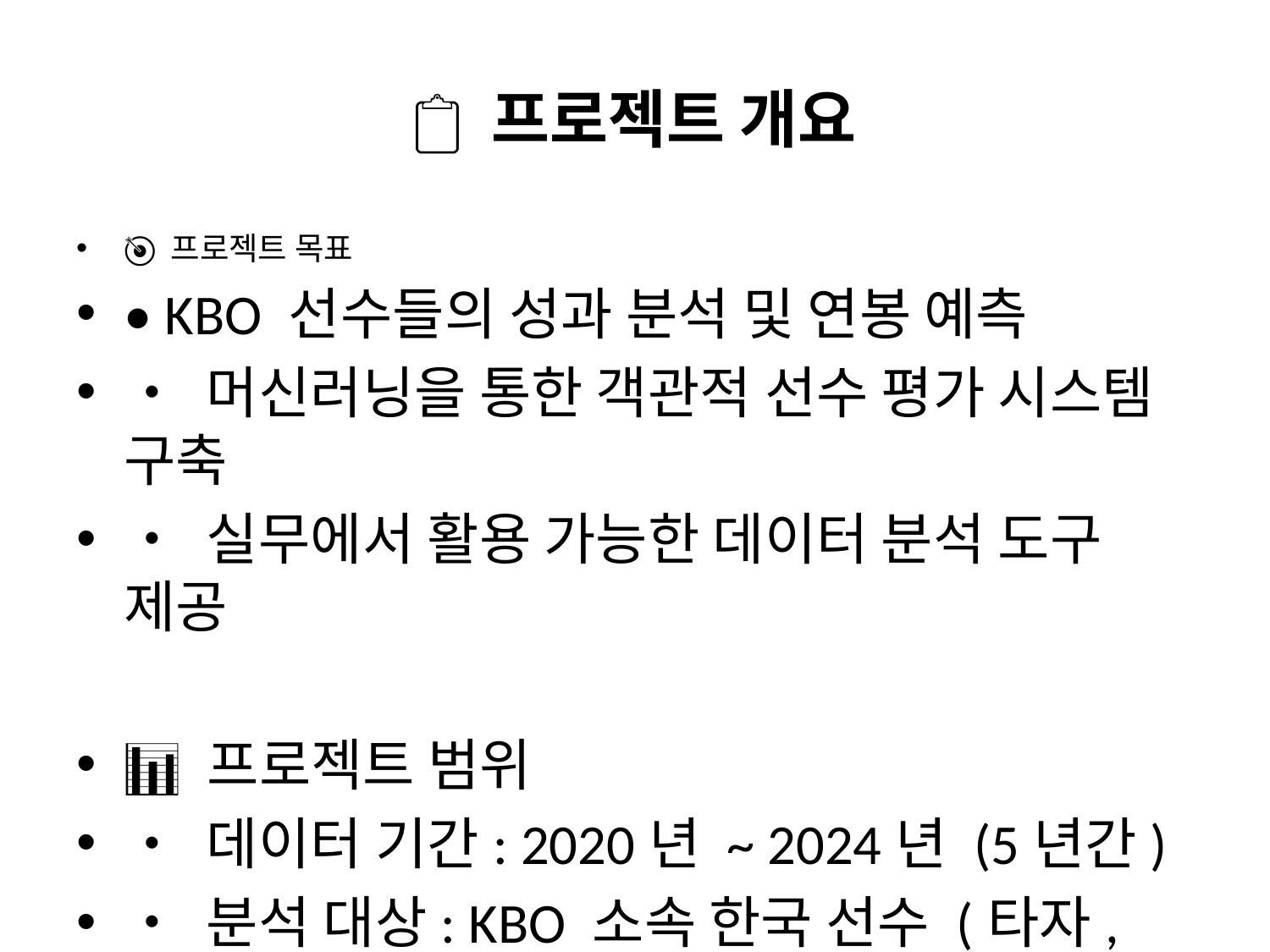

# 📋 프로젝트 개요
🎯 프로젝트 목표
• KBO 선수들의 성과 분석 및 연봉 예측
• 머신러닝을 통한 객관적 선수 평가 시스템 구축
• 실무에서 활용 가능한 데이터 분석 도구 제공

📊 프로젝트 범위
• 데이터 기간: 2020년 ~ 2024년 (5년간)
• 분석 대상: KBO 소속 한국 선수 (타자, 투수)
• 데이터 소스: KBO historical_database.odb

🛠️ 핵심 가치
• 실무 데이터 활용
• 체계적인 분석 파이프라인
• 비즈니스 인사이트 도출
• 다양한 기술 스택 적용